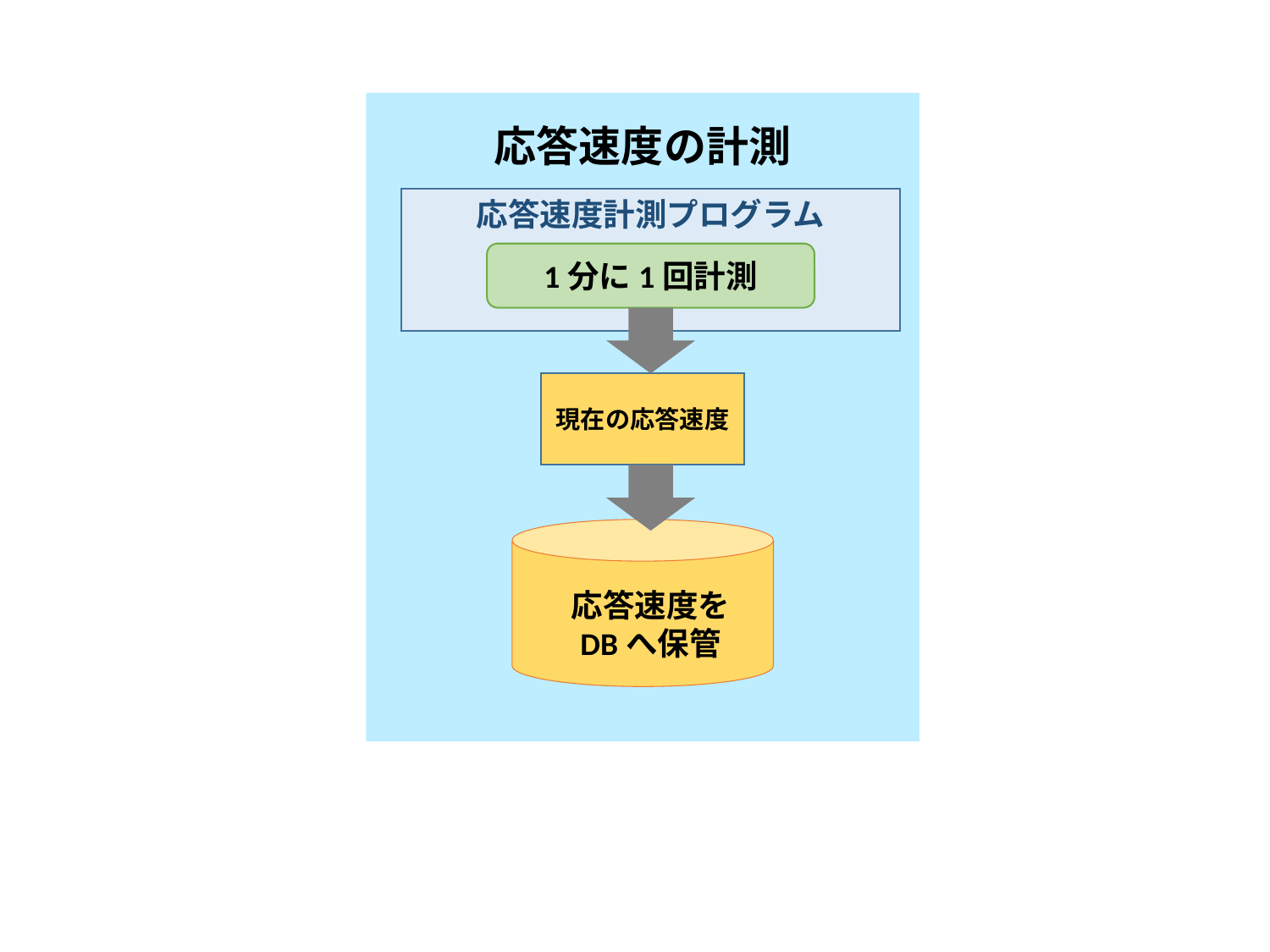

応答速度の計測
応答速度計測プログラム
1分に1回計測

現在の応答速度

応答速度を
DBへ保管